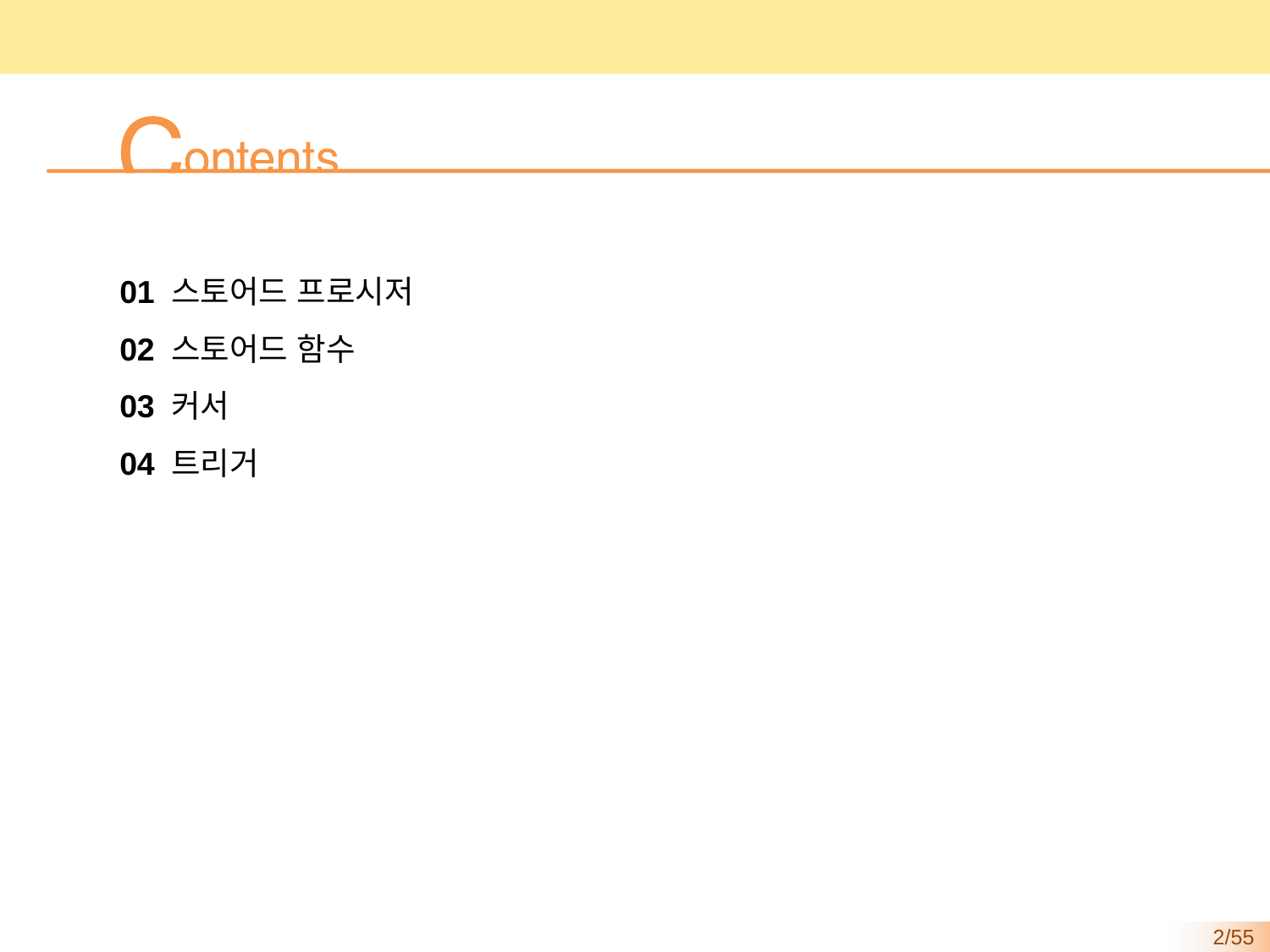

01 스토어드 프로시저
02 스토어드 함수
03 커서
04 트리거